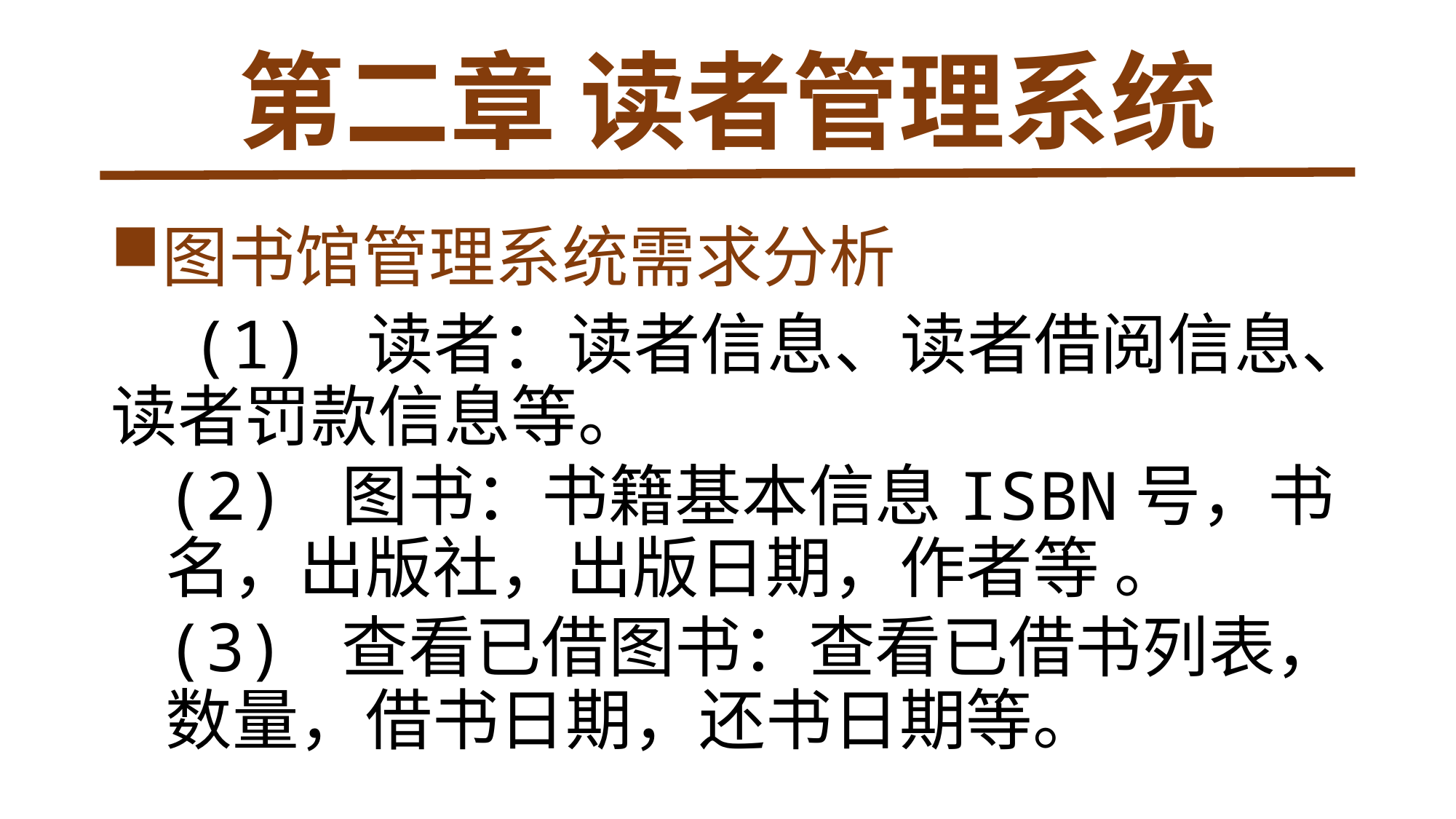

# 第二章 读者管理系统
图书馆管理系统需求分析
  (1) 读者：读者信息、读者借阅信息、读者罚款信息等。
(2) 图书：书籍基本信息ISBN号，书名，出版社，出版日期，作者等 。
(3) 查看已借图书：查看已借书列表，数量，借书日期，还书日期等。